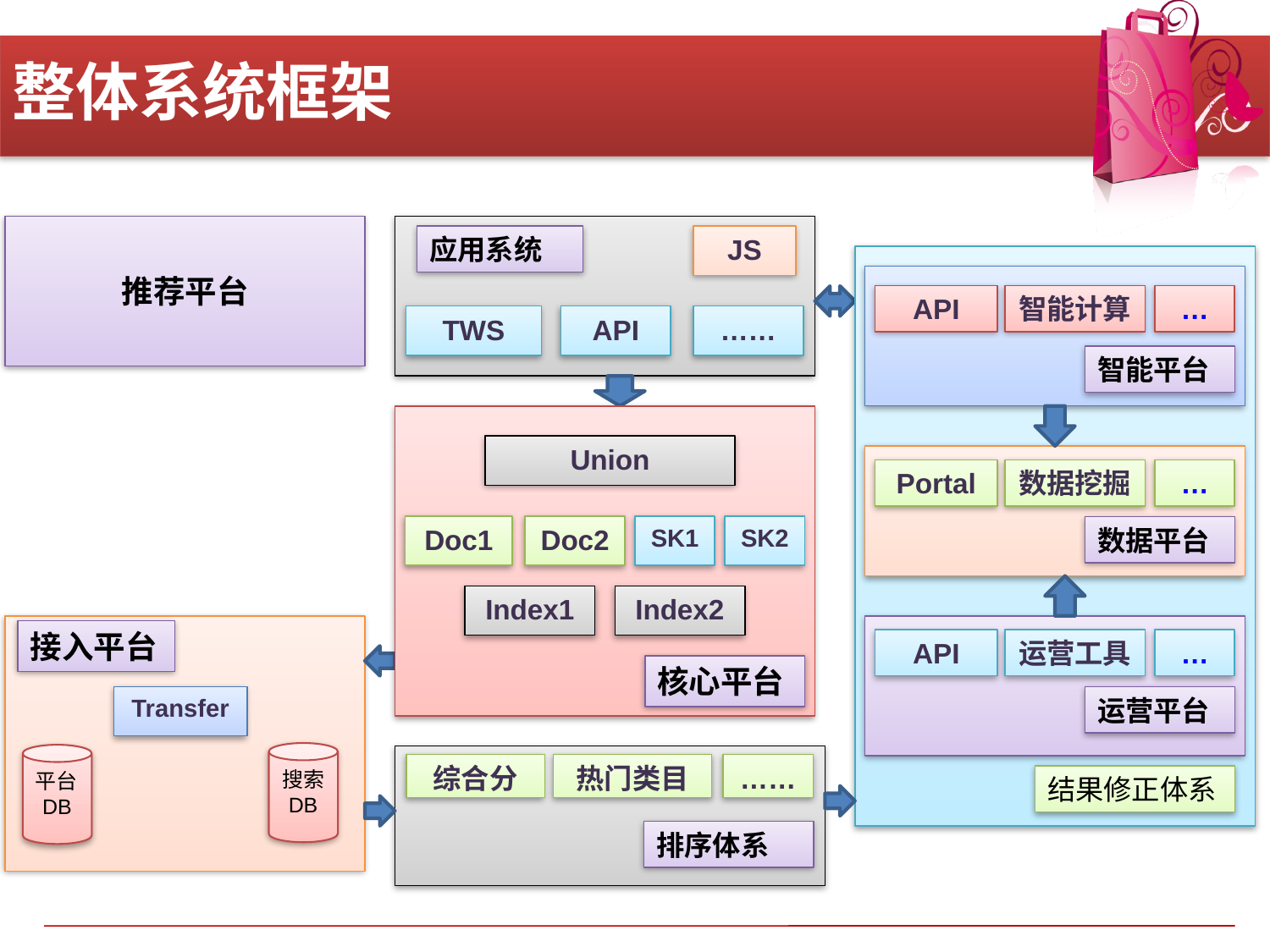

# 整体系统框架
推荐平台

应用系统
JS
TWS
API
……

API
智能计算
……
智能平台

Portal
数据挖掘
……
数据平台

API
运营工具
……
运营平台
结果修正体系

Union
Doc1
SK1
Index1
核心平台
SK2
Doc2
Index2

接入平台
Transfer
搜索
DB
平台DB

综合分
热门类目
……
排序体系